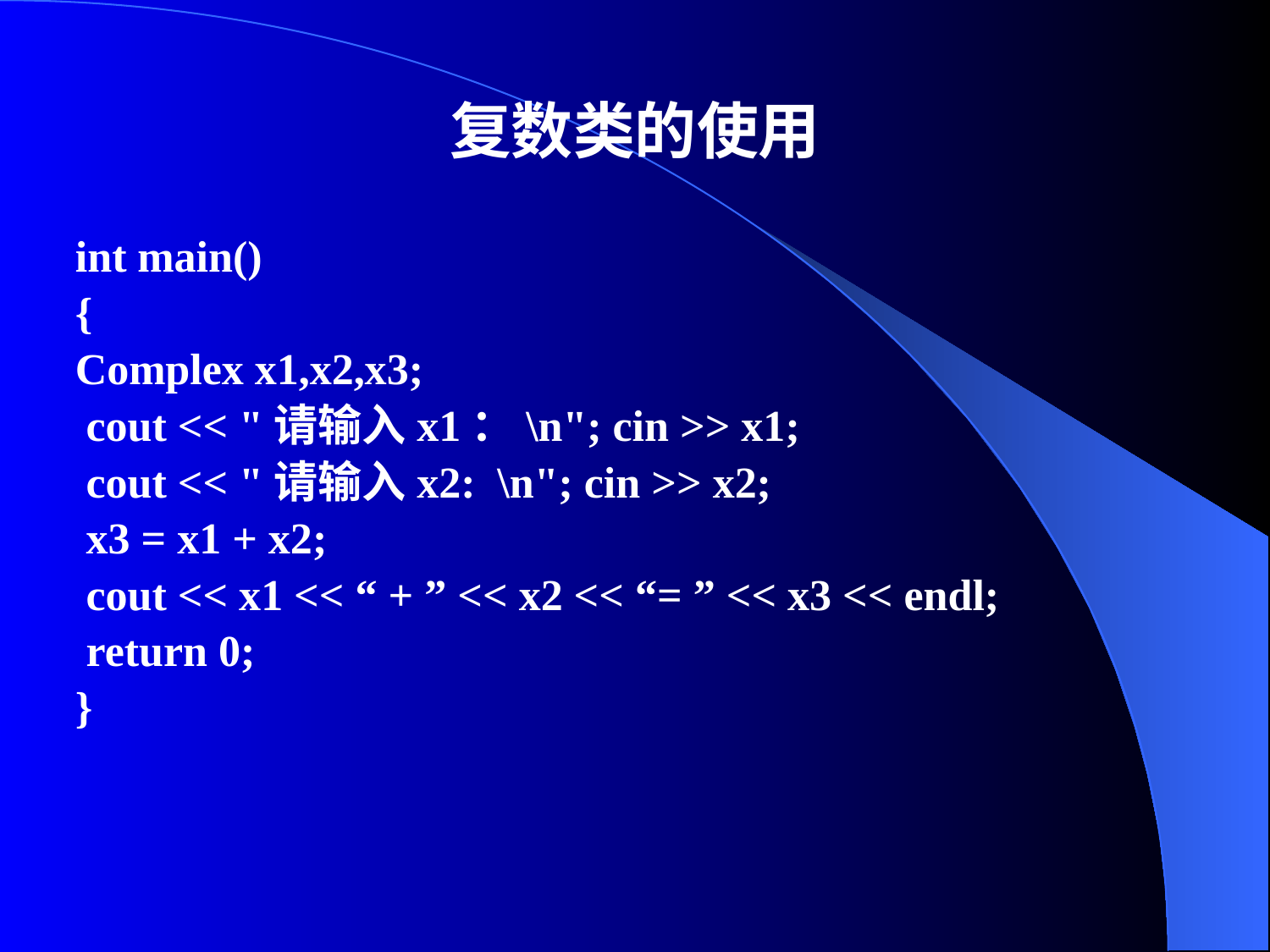

# 复数类的使用
int main()
{
Complex x1,x2,x3;
 cout << "请输入x1：\n"; cin >> x1;
 cout << "请输入x2:  \n"; cin >> x2;
 x3 = x1 + x2;
 cout << x1 << “ + ” << x2 << “= ” << x3 << endl;
 return 0;
}